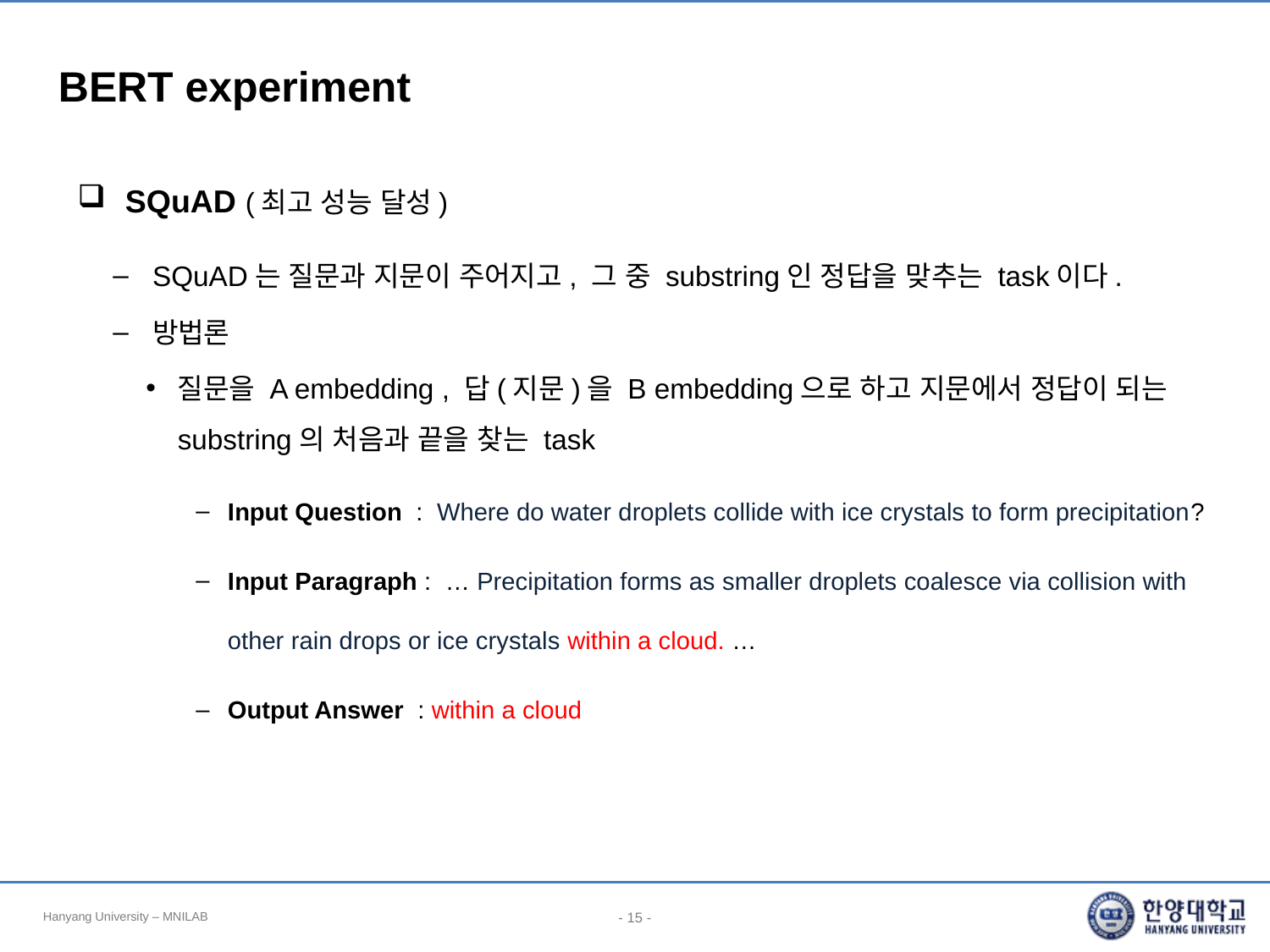

# BERT experiment
SQuAD (최고 성능 달성)
SQuAD는 질문과 지문이 주어지고, 그 중 substring인 정답을 맞추는 task이다.
방법론
질문을 A embedding , 답(지문)을 B embedding으로 하고 지문에서 정답이 되는 substring의 처음과 끝을 찾는 task
Input Question  :  Where do water droplets collide with ice crystals to form precipitation?
Input Paragraph :  … Precipitation forms as smaller droplets coalesce via collision with other rain drops or ice crystals within a cloud. …
Output Answer  : within a cloud

I. Select Device